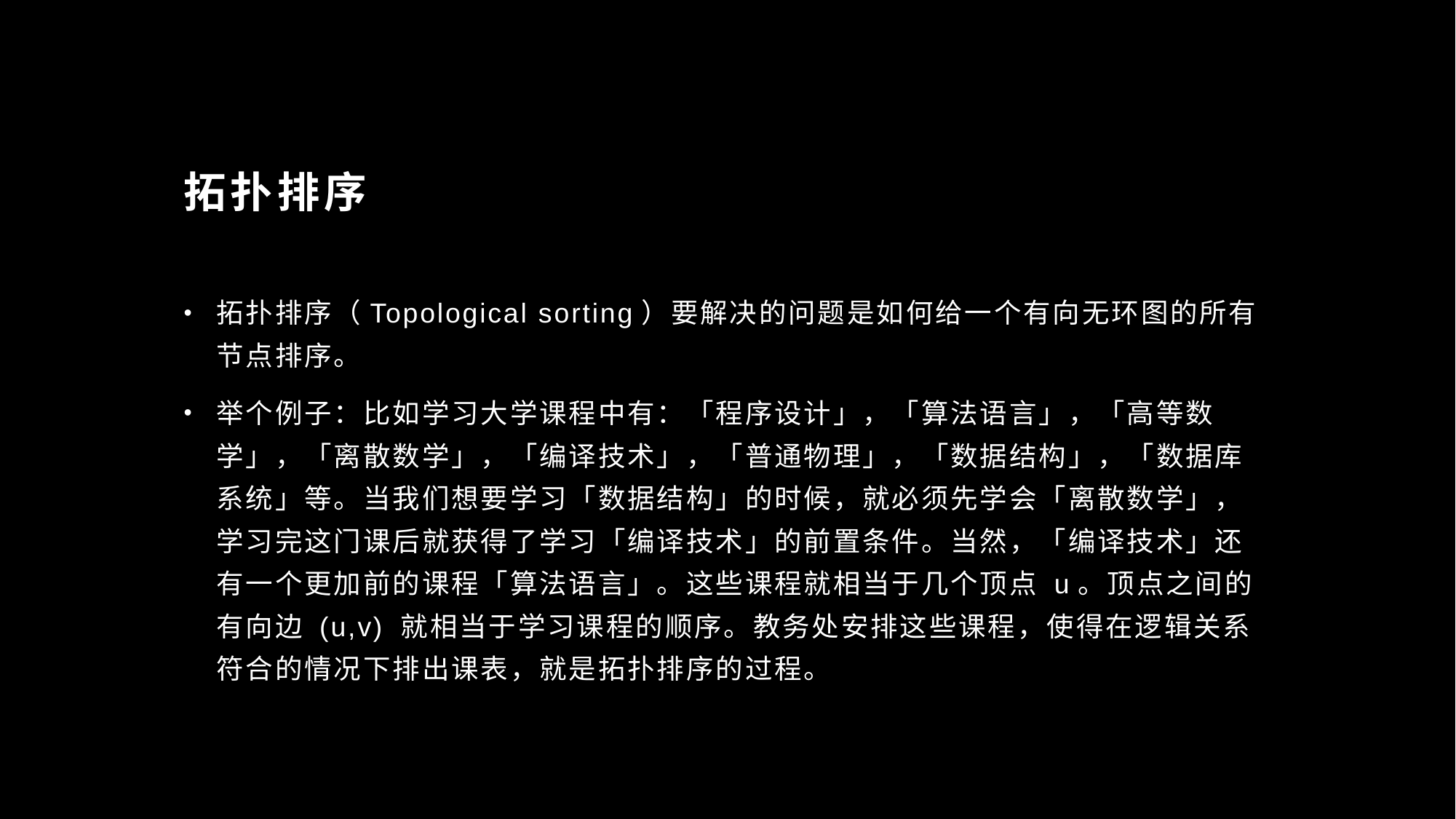

# 拓扑排序
拓扑排序（Topological sorting）要解决的问题是如何给一个有向无环图的所有节点排序。
举个例子：比如学习大学课程中有：「程序设计」，「算法语言」，「高等数学」，「离散数学」，「编译技术」，「普通物理」，「数据结构」，「数据库系统」等。当我们想要学习「数据结构」的时候，就必须先学会「离散数学」，学习完这门课后就获得了学习「编译技术」的前置条件。当然，「编译技术」还有一个更加前的课程「算法语言」。这些课程就相当于几个顶点 u。顶点之间的有向边 (u,v) 就相当于学习课程的顺序。教务处安排这些课程，使得在逻辑关系符合的情况下排出课表，就是拓扑排序的过程。